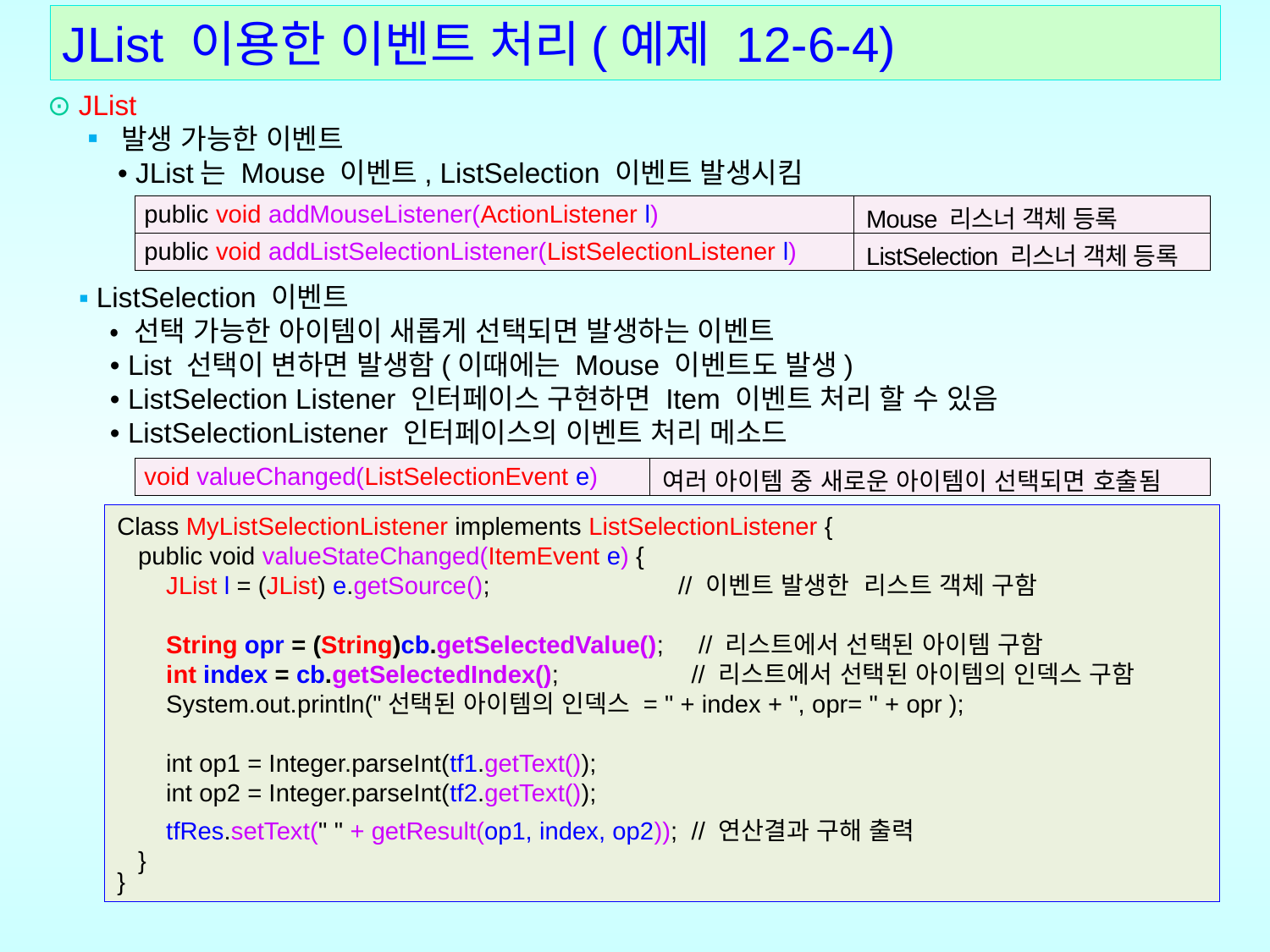

# JList 이용한 이벤트 처리(예제 12-6-4)
⊙ JList
    ▪ 발생 가능한 이벤트
         • JList는 Mouse 이벤트, ListSelection 이벤트 발생시킴

    ▪ ListSelection 이벤트
        • 선택 가능한 아이템이 새롭게 선택되면 발생하는 이벤트
        • List 선택이 변하면 발생함(이때에는 Mouse 이벤트도 발생)
        • ListSelection Listener 인터페이스 구현하면 Item 이벤트 처리 할 수 있음
        • ListSelectionListener 인터페이스의 이벤트 처리 메소드
| public void addMouseListener(ActionListener l) | Mouse 리스너 객체 등록 |
| --- | --- |
| public void addListSelectionListener(ListSelectionListener l) | ListSelection 리스너 객체 등록 |
| void valueChanged(ListSelectionEvent e) | 여러 아이템 중 새로운 아이템이 선택되면 호출됨 |
| --- | --- |
Class MyListSelectionListener implements ListSelectionListener {
   public void valueStateChanged(ItemEvent e) {
       JList l = (JList) e.getSource();                           // 이벤트 발생한  리스트 객체 구함

       String opr = (String)cb.getSelectedValue();     // 리스트에서 선택된 아이템 구함
       int index = cb.getSelectedIndex();                   // 리스트에서 선택된 아이템의 인덱스 구함
       System.out.println("선택된 아이템의 인덱스 = " + index + ", opr= " + opr );
       int op1 = Integer.parseInt(tf1.getText());
       int op2 = Integer.parseInt(tf2.getText());

       tfRes.setText(" " + getResult(op1, index, op2));  // 연산결과 구해 출력
   }
}